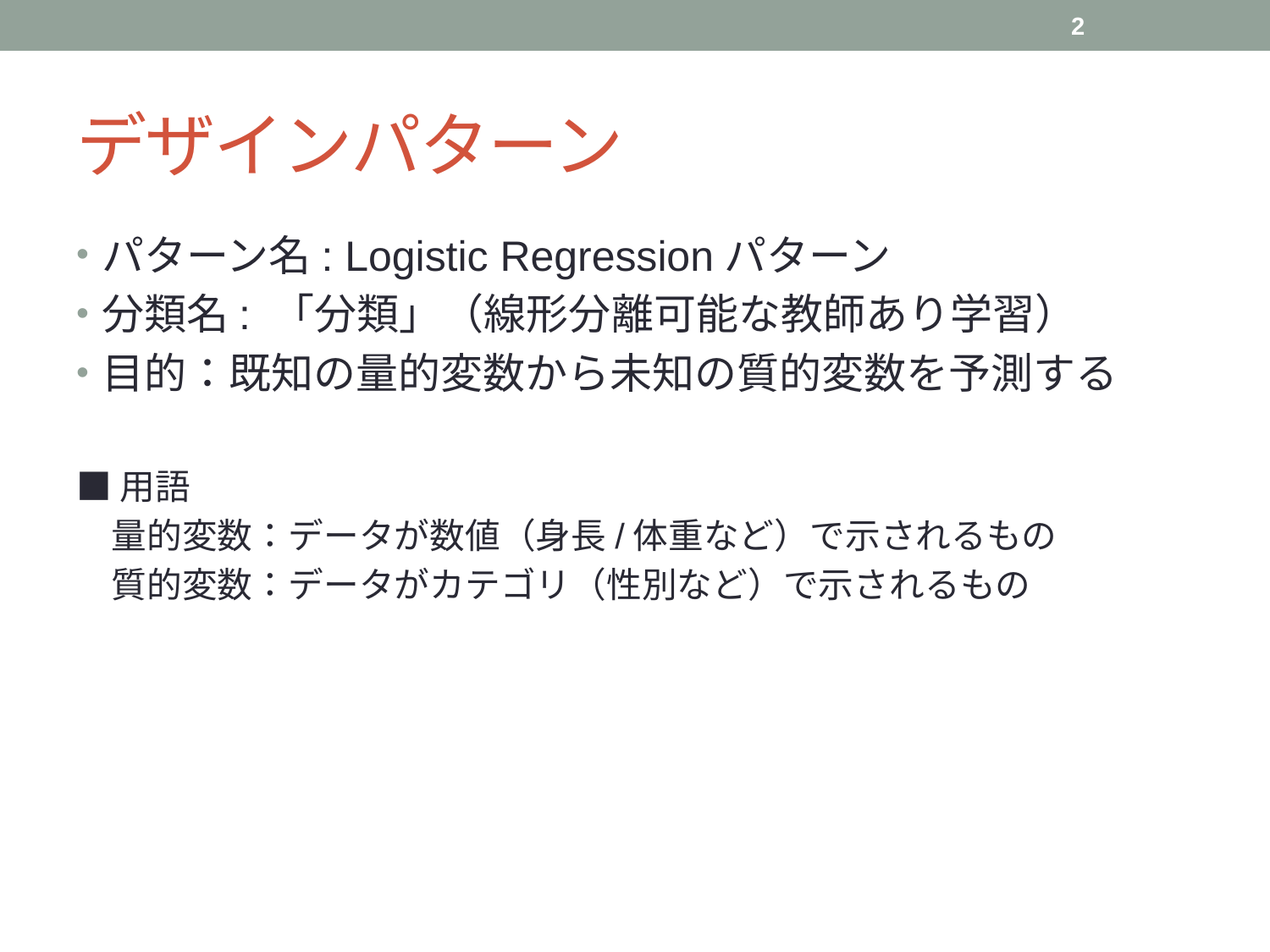

2
# デザインパターン
パターン名: Logistic Regressionパターン
分類名: 「分類」（線形分離可能な教師あり学習）
目的：既知の量的変数から未知の質的変数を予測する

■用語
　量的変数：データが数値（身長/体重など）で示されるもの
　質的変数：データがカテゴリ（性別など）で示されるもの